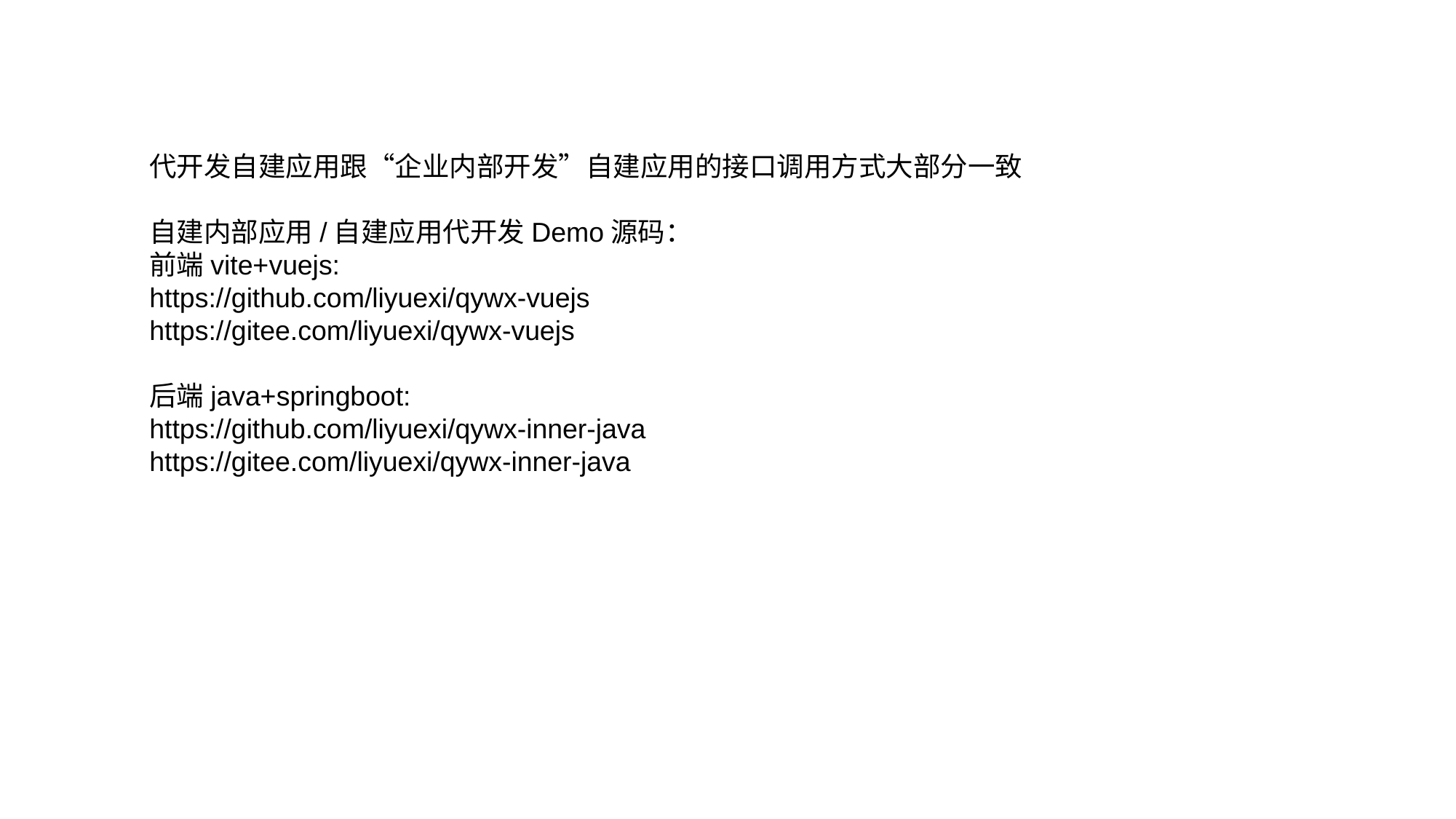

代开发自建应用跟“企业内部开发”自建应用的接口调用方式大部分一致

自建内部应用/自建应用代开发Demo源码：
前端vite+vuejs:
https://github.com/liyuexi/qywx-vuejs
https://gitee.com/liyuexi/qywx-vuejs

后端java+springboot:
https://github.com/liyuexi/qywx-inner-java
https://gitee.com/liyuexi/qywx-inner-java